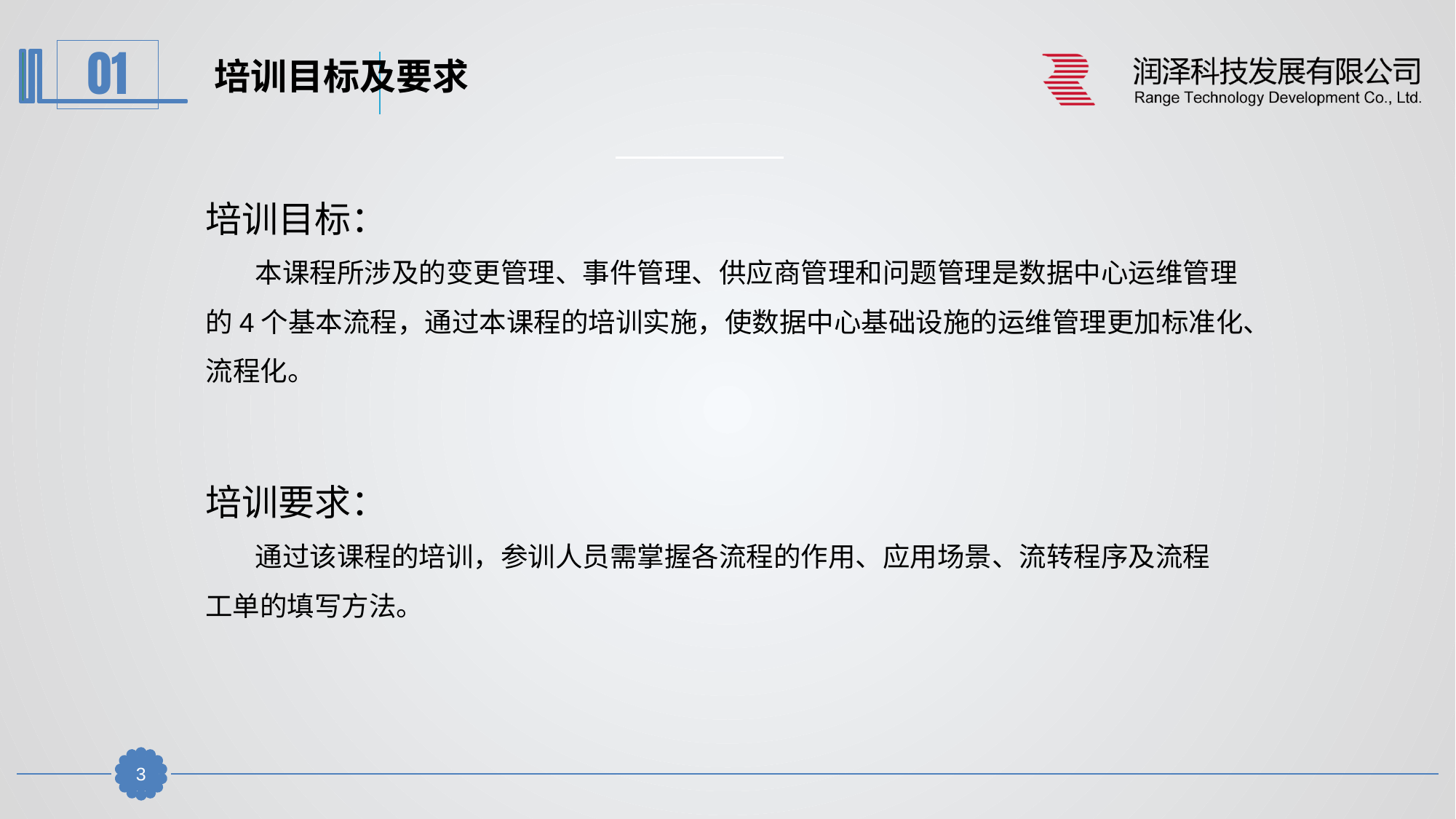

培训目标及要求
培训目标：
       本课程所涉及的变更管理、事件管理、供应商管理和问题管理是数据中心运维管理的4个基本流程，通过本课程的培训实施，使数据中心基础设施的运维管理更加标准化、流程化。

培训要求：
       通过该课程的培训，参训人员需掌握各流程的作用、应用场景、流转程序及流程工单的填写方法。

3